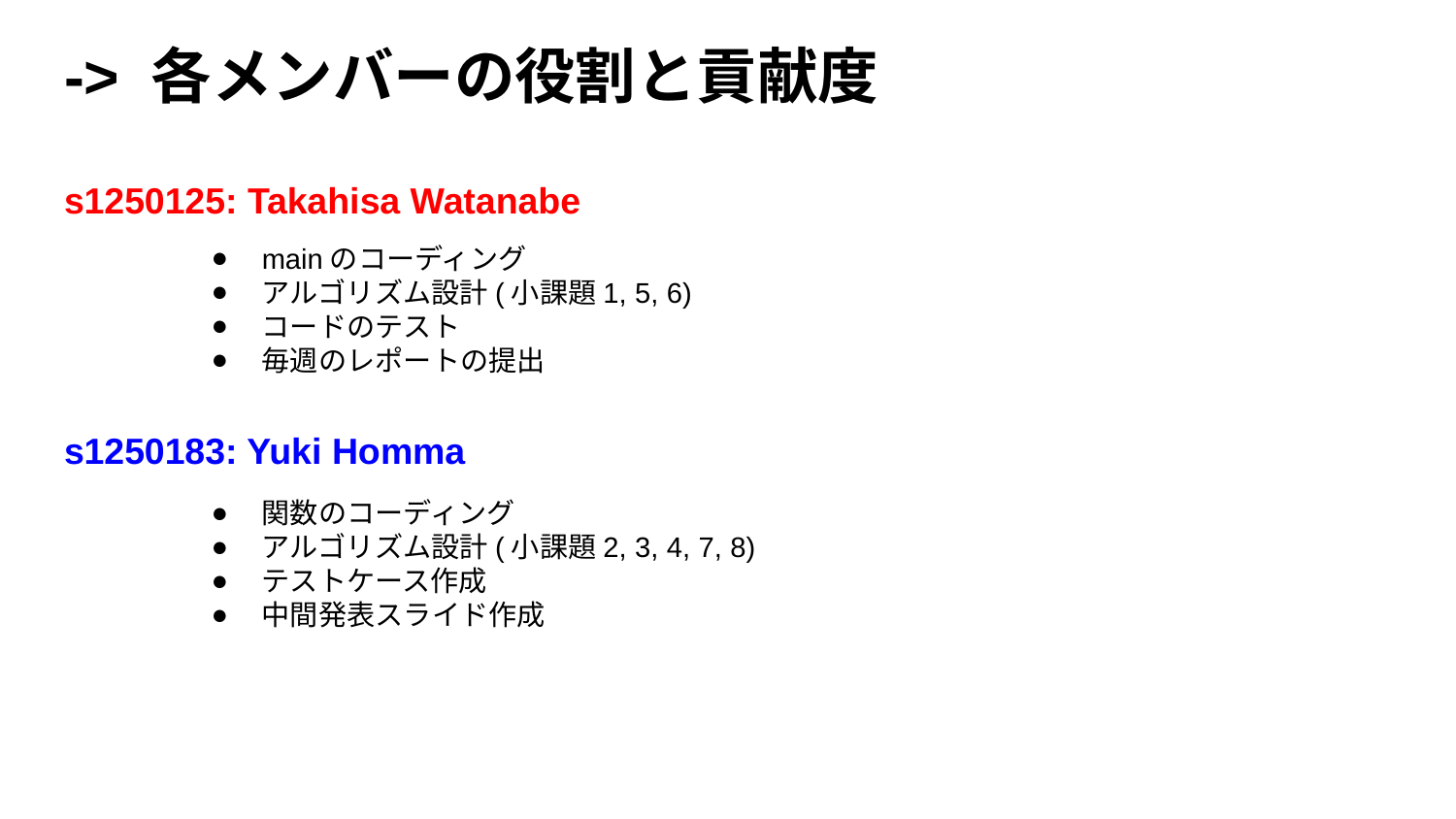

-> 各メンバーの役割と貢献度
s1250125: Takahisa Watanabe
mainのコーディング
アルゴリズム設計(小課題1, 5, 6)
コードのテスト
毎週のレポートの提出
s1250183: Yuki Homma
関数のコーディング
アルゴリズム設計(小課題2, 3, 4, 7, 8)
テストケース作成
中間発表スライド作成